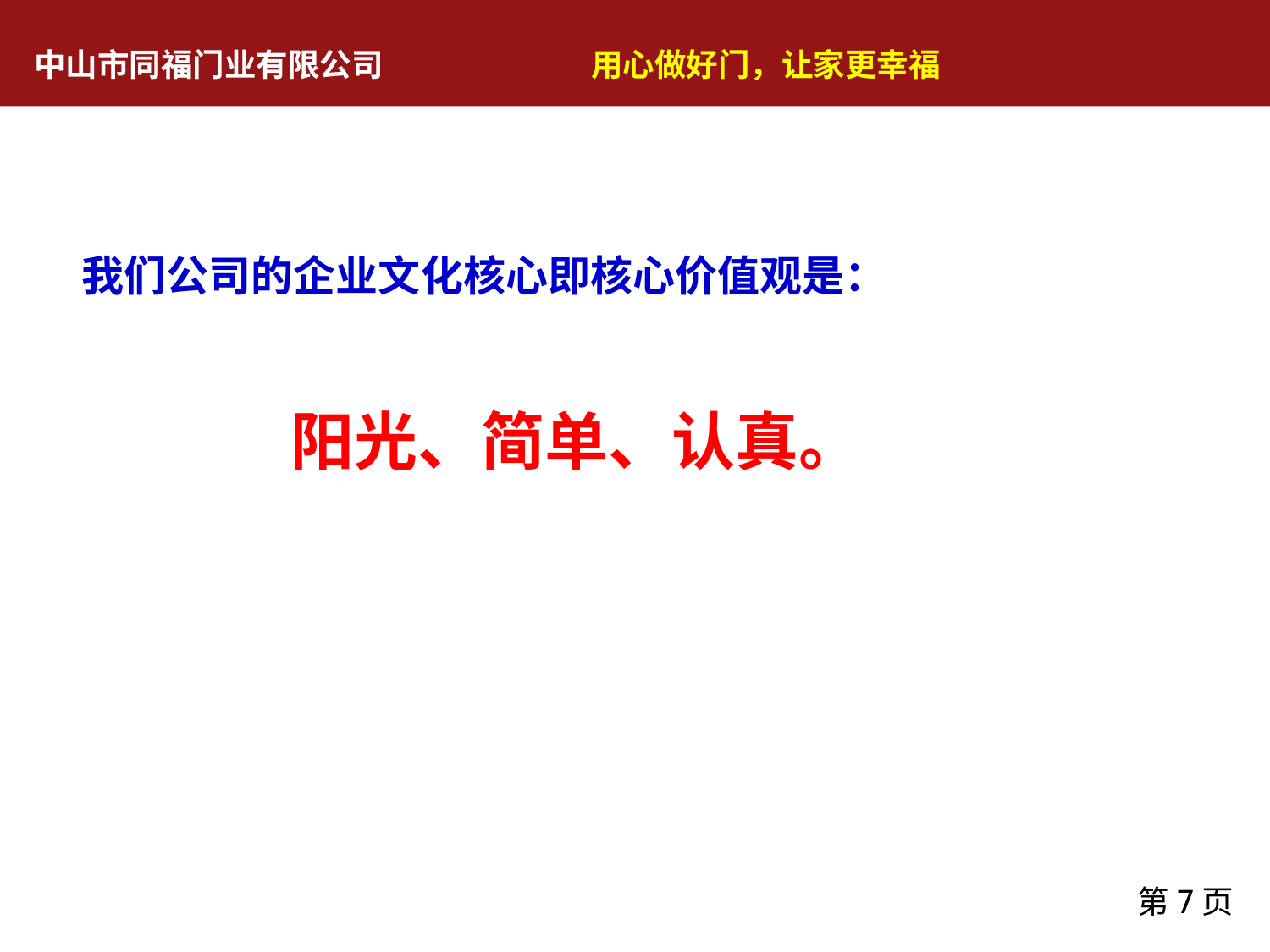

中山市同福门业有限公司                             用心做好门，让家更幸福
# 我们公司的企业文化核心即核心价值观是： 阳光、简单、认真。
第7页